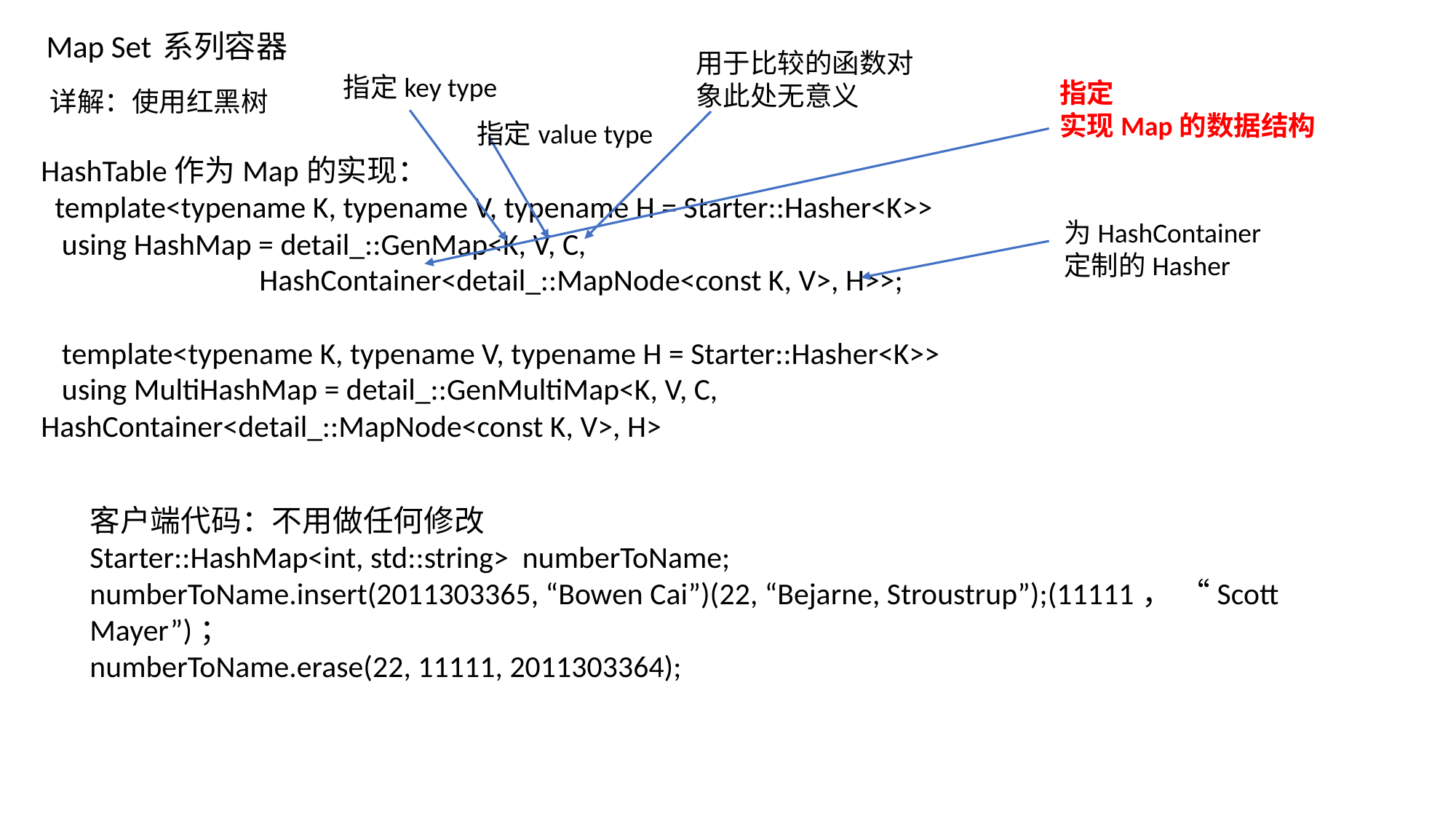

用于比较的函数对象此处无意义
指定key type
指定
实现Map的数据结构
详解：使用红黑树

指定value type
HashTable作为Map的实现：
  template<typename K, typename V, typename H = Starter::Hasher<K>>
   using HashMap = detail_::GenMap<K, V, C,
		HashContainer<detail_::MapNode<const K, V>, H>>;

   template<typename K, typename V, typename H = Starter::Hasher<K>>
   using MultiHashMap = detail_::GenMultiMap<K, V, C, 			HashContainer<detail_::MapNode<const K, V>, H>
为HashContainer定制的Hasher
客户端代码：不用做任何修改
Starter::HashMap<int, std::string>  numberToName;
numberToName.insert(2011303365, “Bowen Cai”)(22, “Bejarne, Stroustrup”);(11111， “Scott Mayer”)；
numberToName.erase(22, 11111, 2011303364);